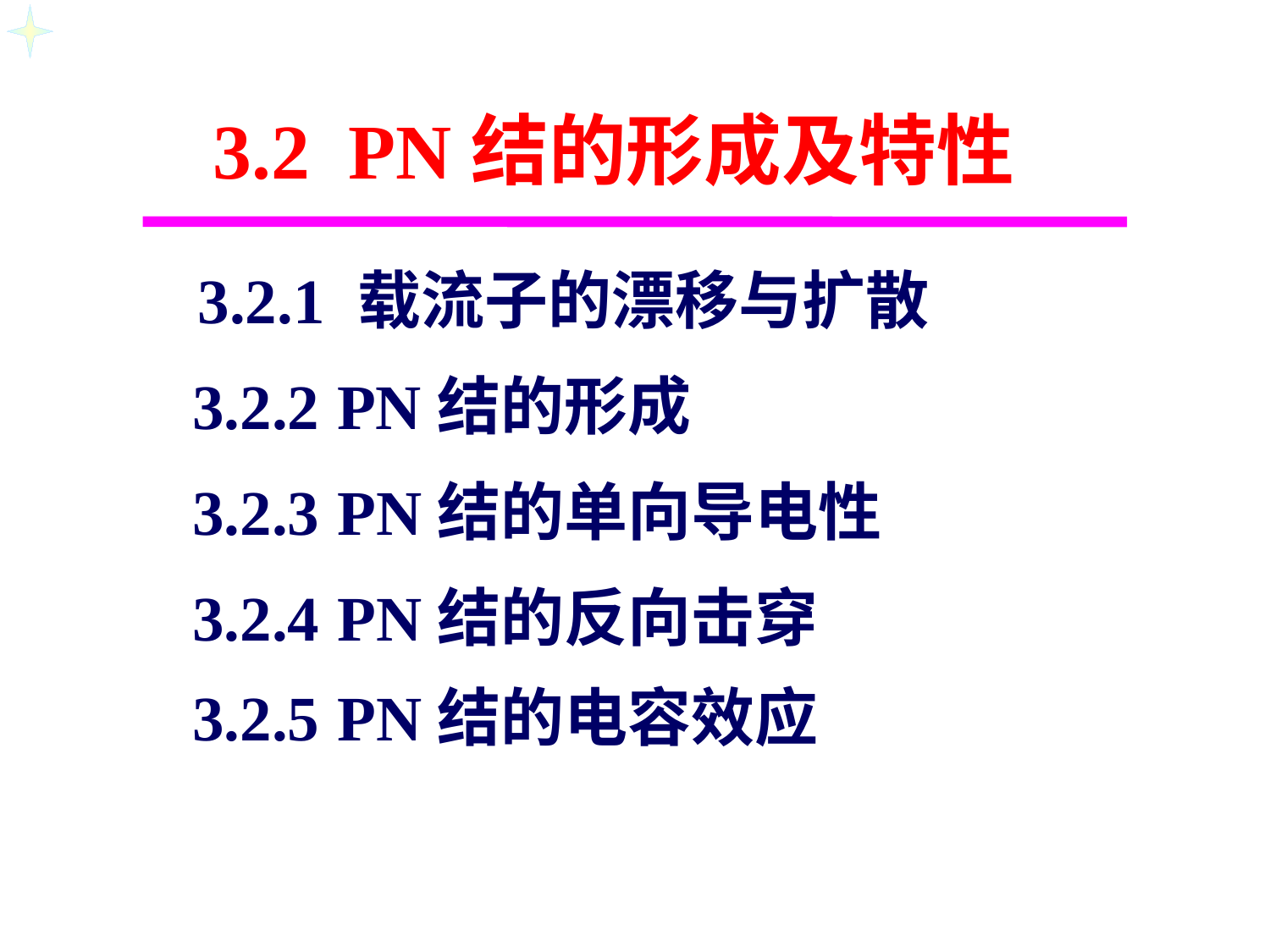

3.2  PN结的形成及特性

 3.2.1 载流子的漂移与扩散
 3.2.2 PN结的形成
 3.2.3 PN结的单向导电性
 3.2.4 PN结的反向击穿
 3.2.5 PN结的电容效应